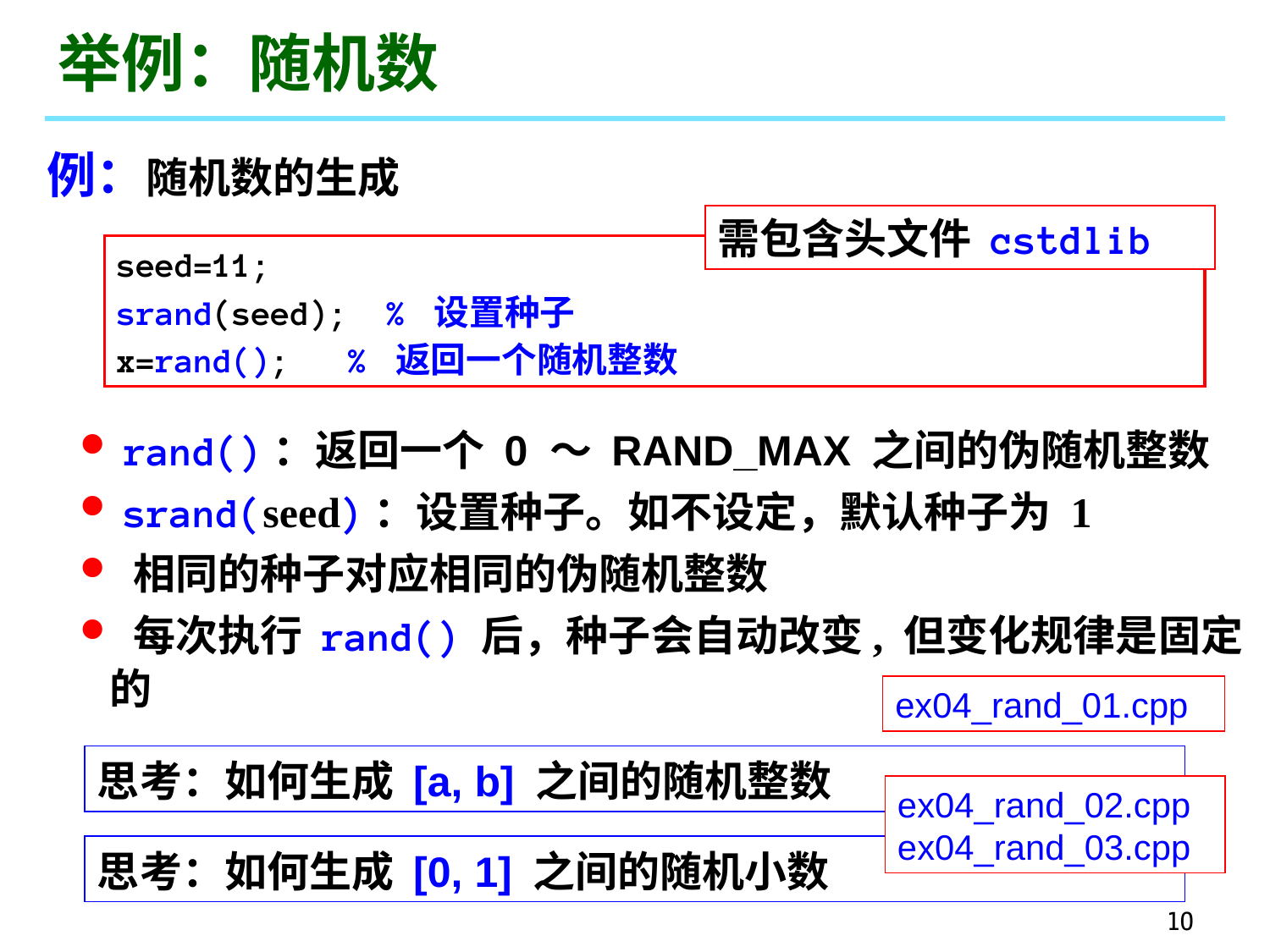

# 举例：随机数
例：随机数的生成
需包含头文件 cstdlib
seed=11;
srand(seed);  % 设置种子
x=rand();   % 返回一个随机整数
 rand()：返回一个 0 ～ RAND_MAX 之间的伪随机整数
 srand(seed)：设置种子。如不设定，默认种子为 1
 相同的种子对应相同的伪随机整数
 每次执行 rand() 后，种子会自动改变, 但变化规律是固定的
ex04_rand_01.cpp
思考：如何生成 [a, b] 之间的随机整数
ex04_rand_02.cpp
ex04_rand_03.cpp
思考：如何生成 [0, 1] 之间的随机小数
10